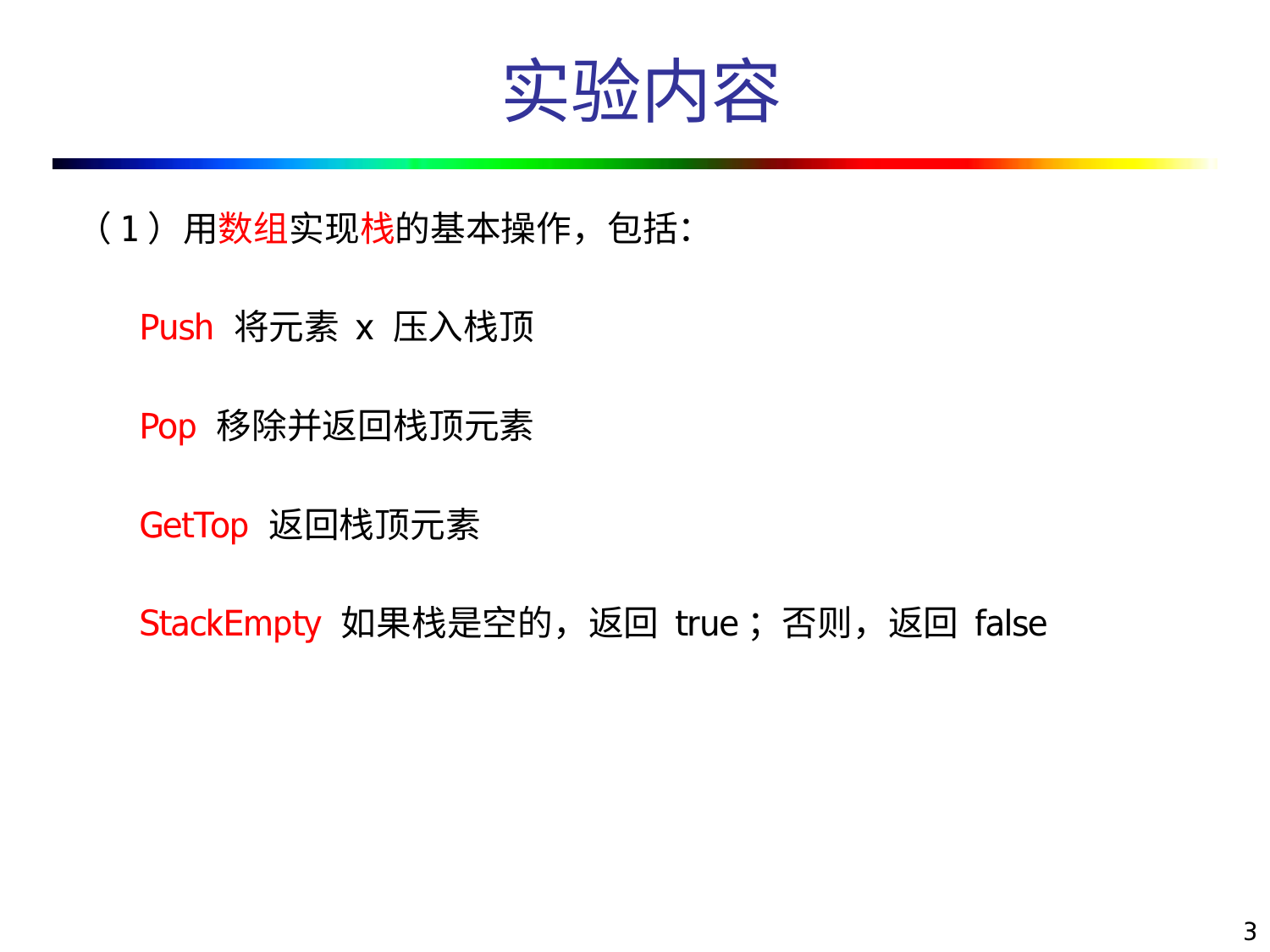

# 实验内容

（1）用数组实现栈的基本操作，包括：

Push 将元素 x 压入栈顶

Pop 移除并返回栈顶元素

GetTop 返回栈顶元素

StackEmpty 如果栈是空的，返回 true；否则，返回 false

3